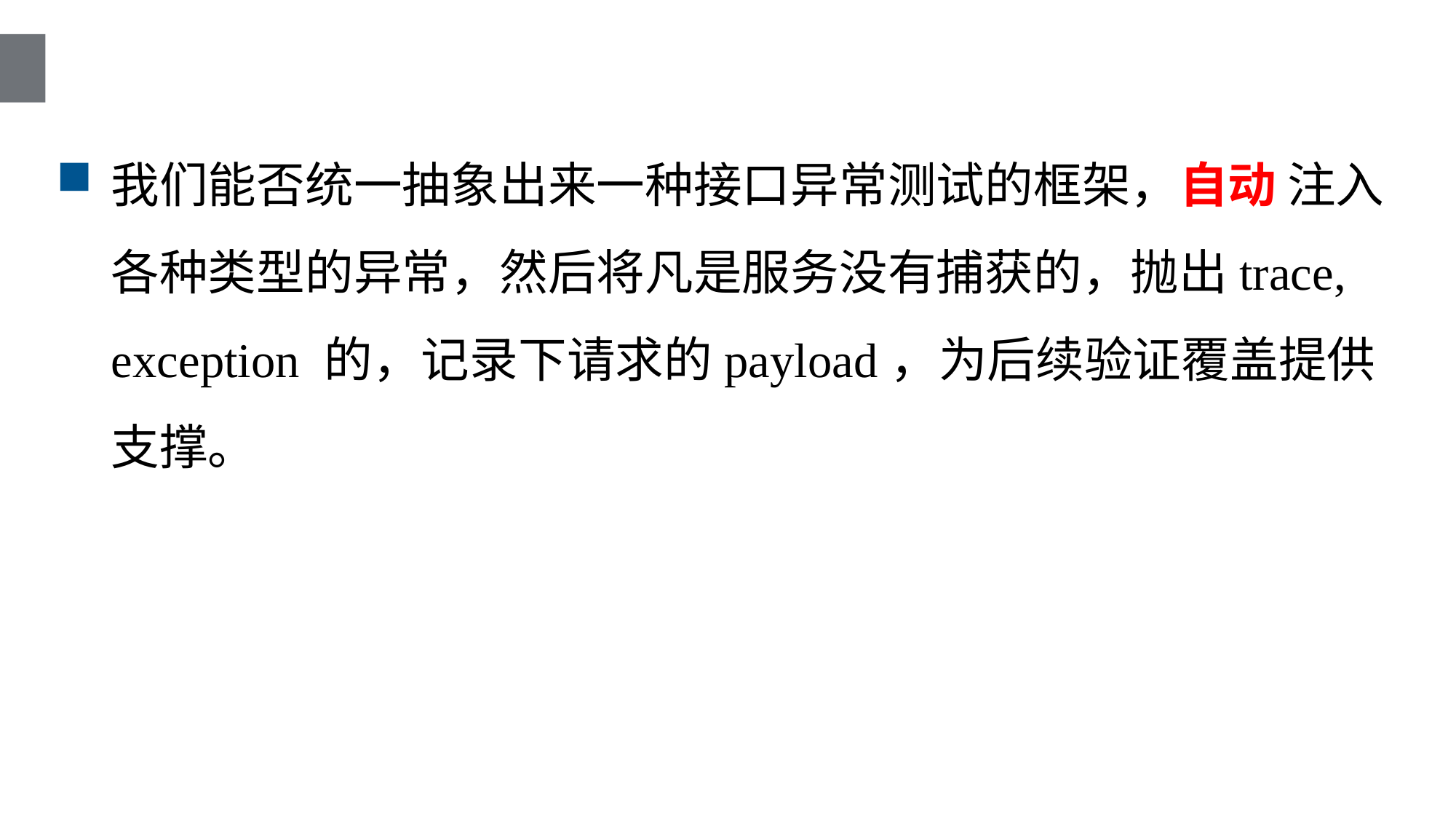

#
我们能否统一抽象出来一种接口异常测试的框架，自动 注入各种类型的异常，然后将凡是服务没有捕获的，抛出trace, exception 的，记录下请求的payload，为后续验证覆盖提供支撑。